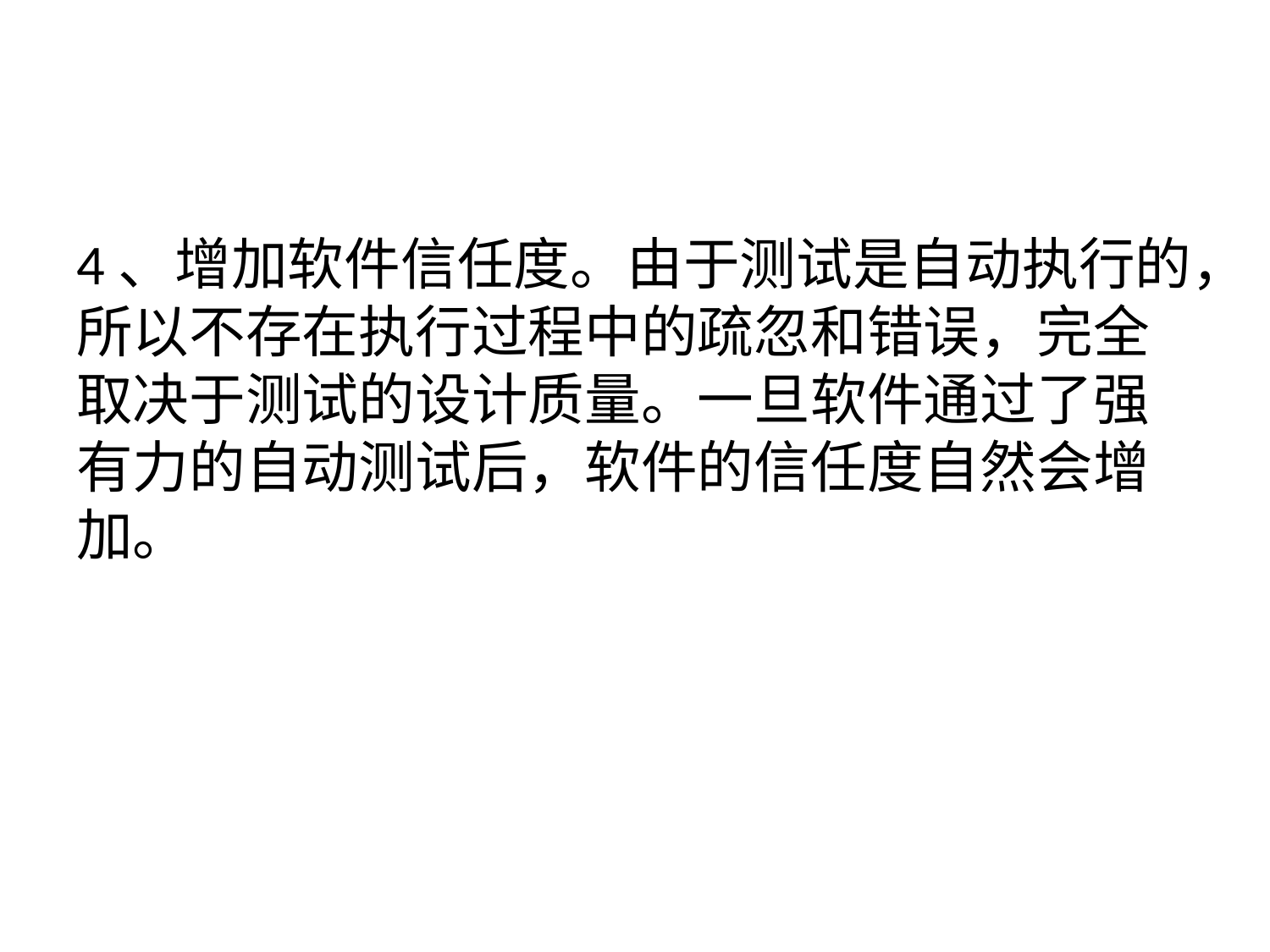

4、增加软件信任度。由于测试是自动执行的，所以不存在执行过程中的疏忽和错误，完全取决于测试的设计质量。一旦软件通过了强有力的自动测试后，软件的信任度自然会增加。